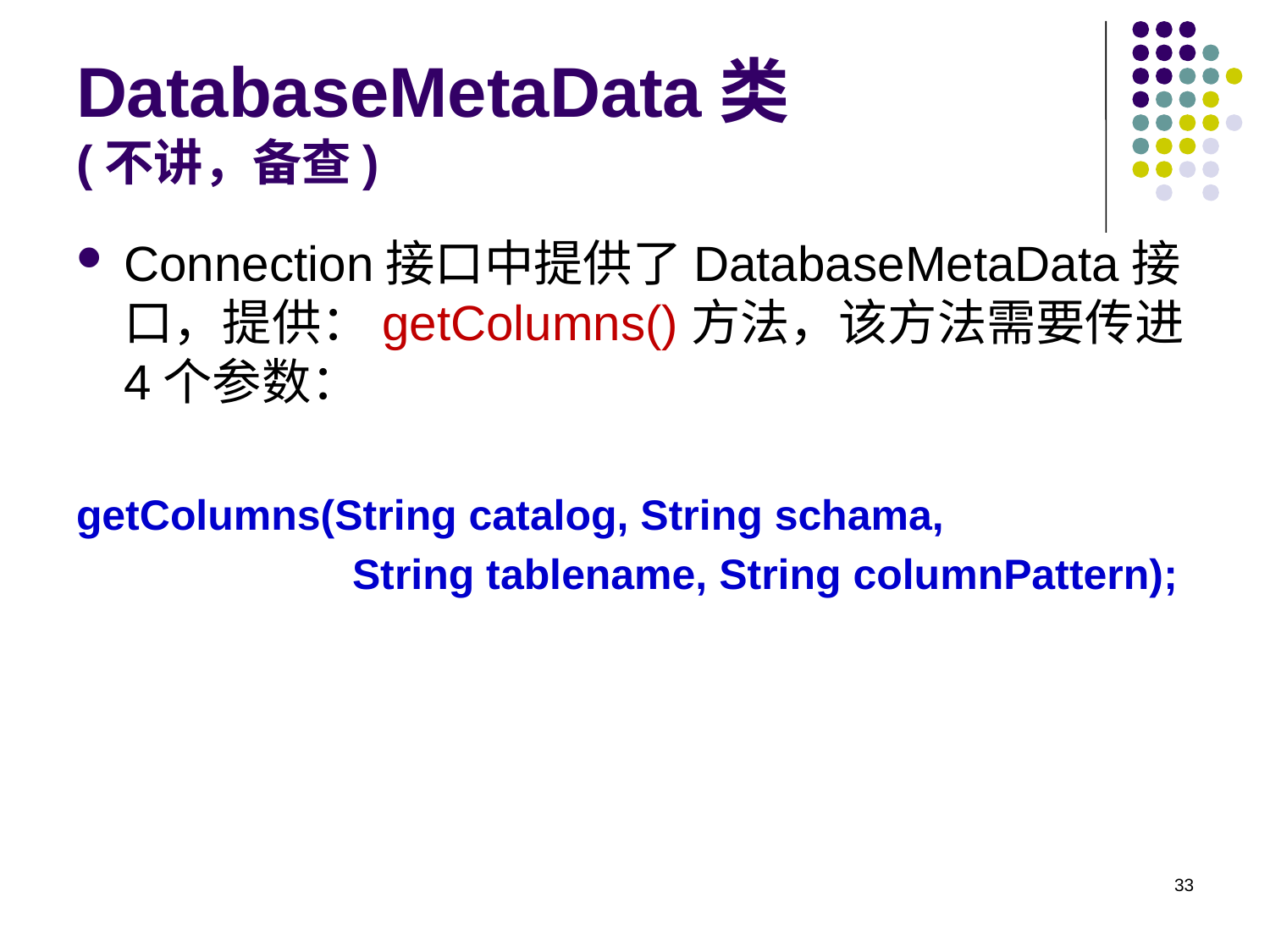

# DatabaseMetaData类 (不讲，备查)
Connection接口中提供了DatabaseMetaData接口，提供：getColumns()方法，该方法需要传进4个参数：

getColumns(String catalog, String schama,
                      String tablename, String columnPattern);

33